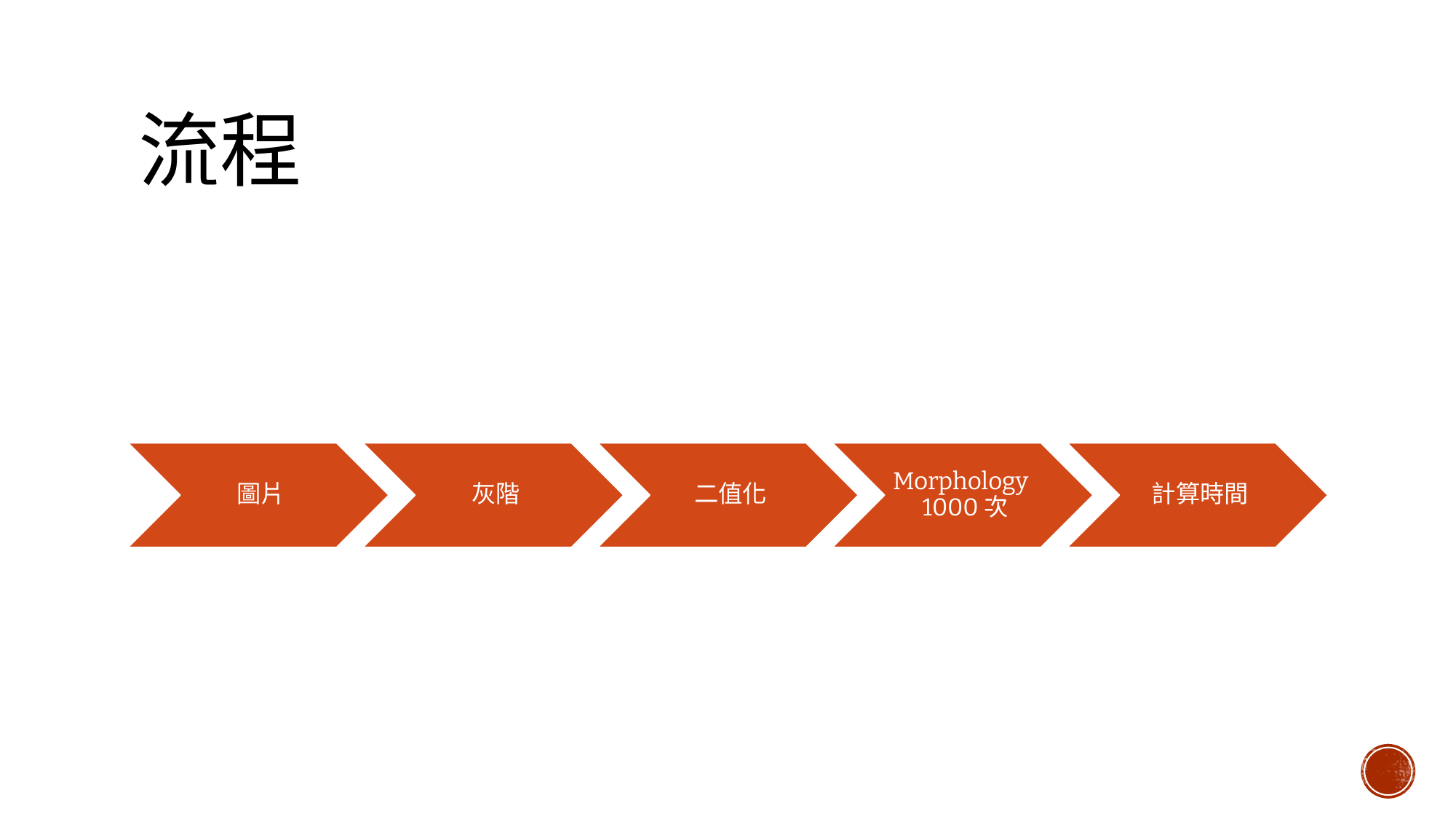

# 流程
圖片
灰階
二值化
Morphology   1000次
計算時間